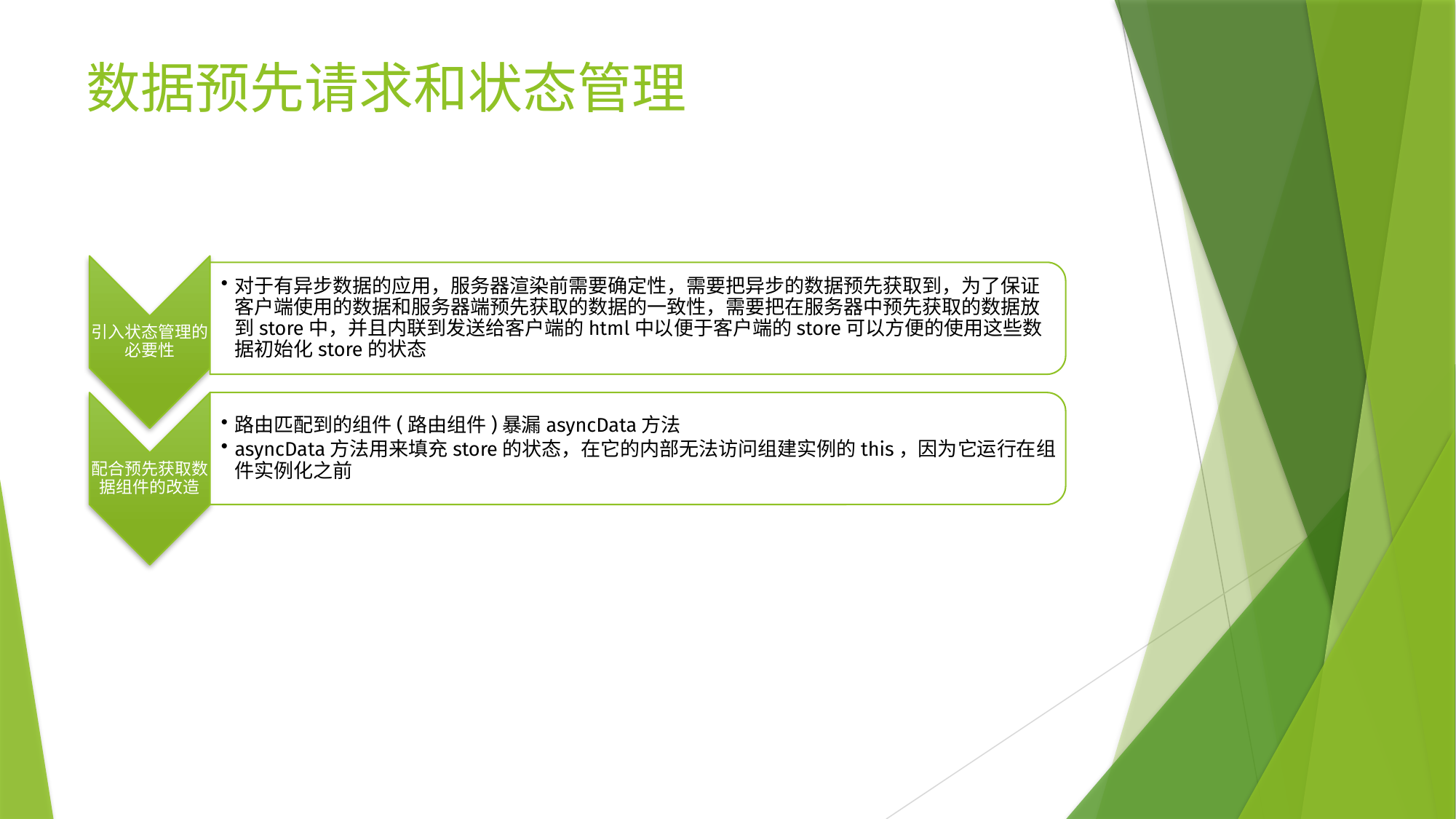

数据预先请求和状态管理
引入状态管理的必要性
对于有异步数据的应用，服务器渲染前需要确定性，需要把异步的数据预先获取到，为了保证客户端使用的数据和服务器端预先获取的数据的一致性，需要把在服务器中预先获取的数据放到store中，并且内联到发送给客户端的html中以便于客户端的store可以方便的使用这些数据初始化store的状态
配合预先获取数据组件的改造
路由匹配到的组件(路由组件)暴漏asyncData方法
asyncData方法用来填充store的状态，在它的内部无法访问组建实例的this，因为它运行在组件实例化之前